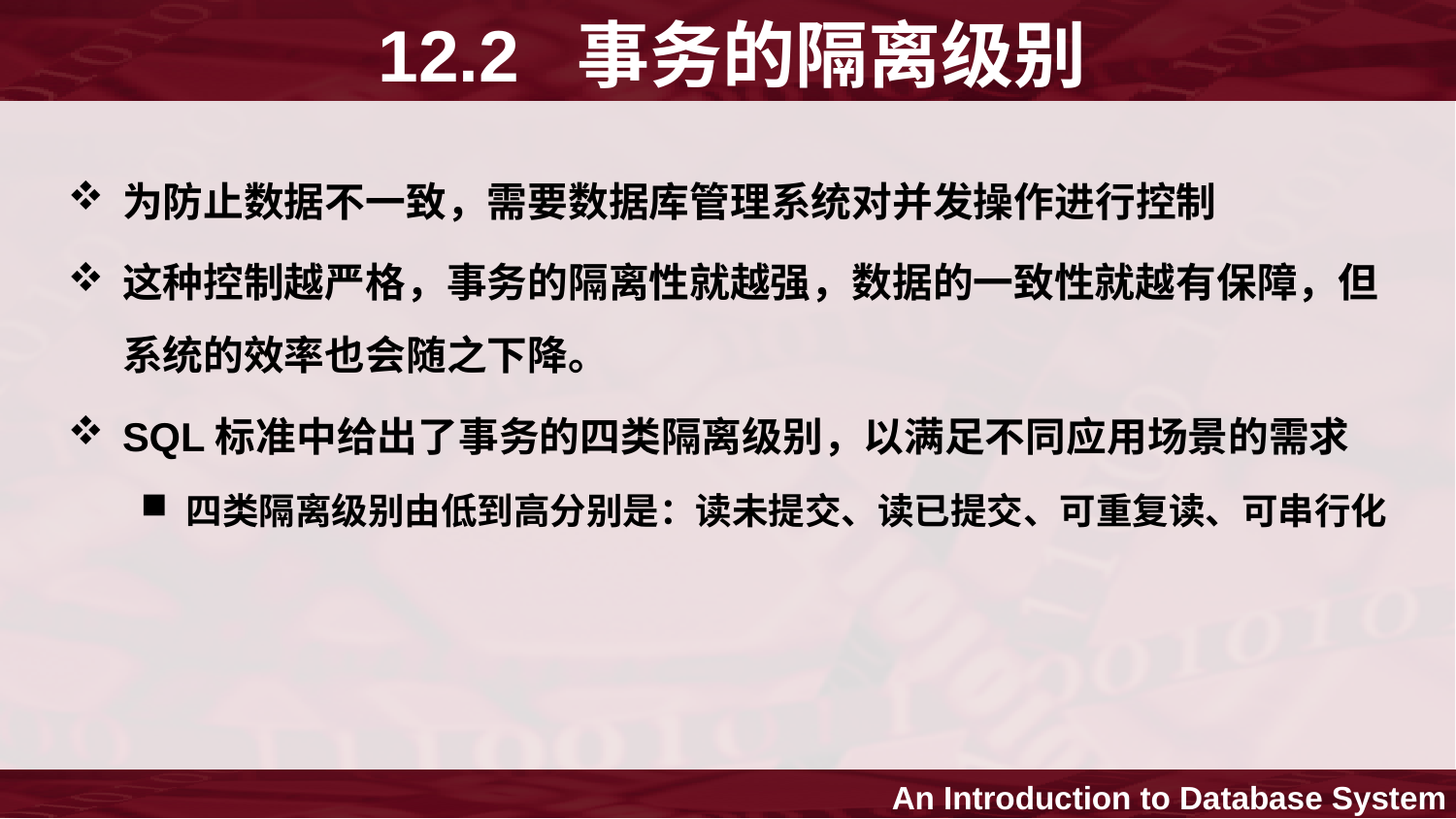

12.2  事务的隔离级别
为防止数据不一致，需要数据库管理系统对并发操作进行控制
这种控制越严格，事务的隔离性就越强，数据的一致性就越有保障，但系统的效率也会随之下降。
SQL标准中给出了事务的四类隔离级别，以满足不同应用场景的需求
四类隔离级别由低到高分别是：读未提交、读已提交、可重复读、可串行化